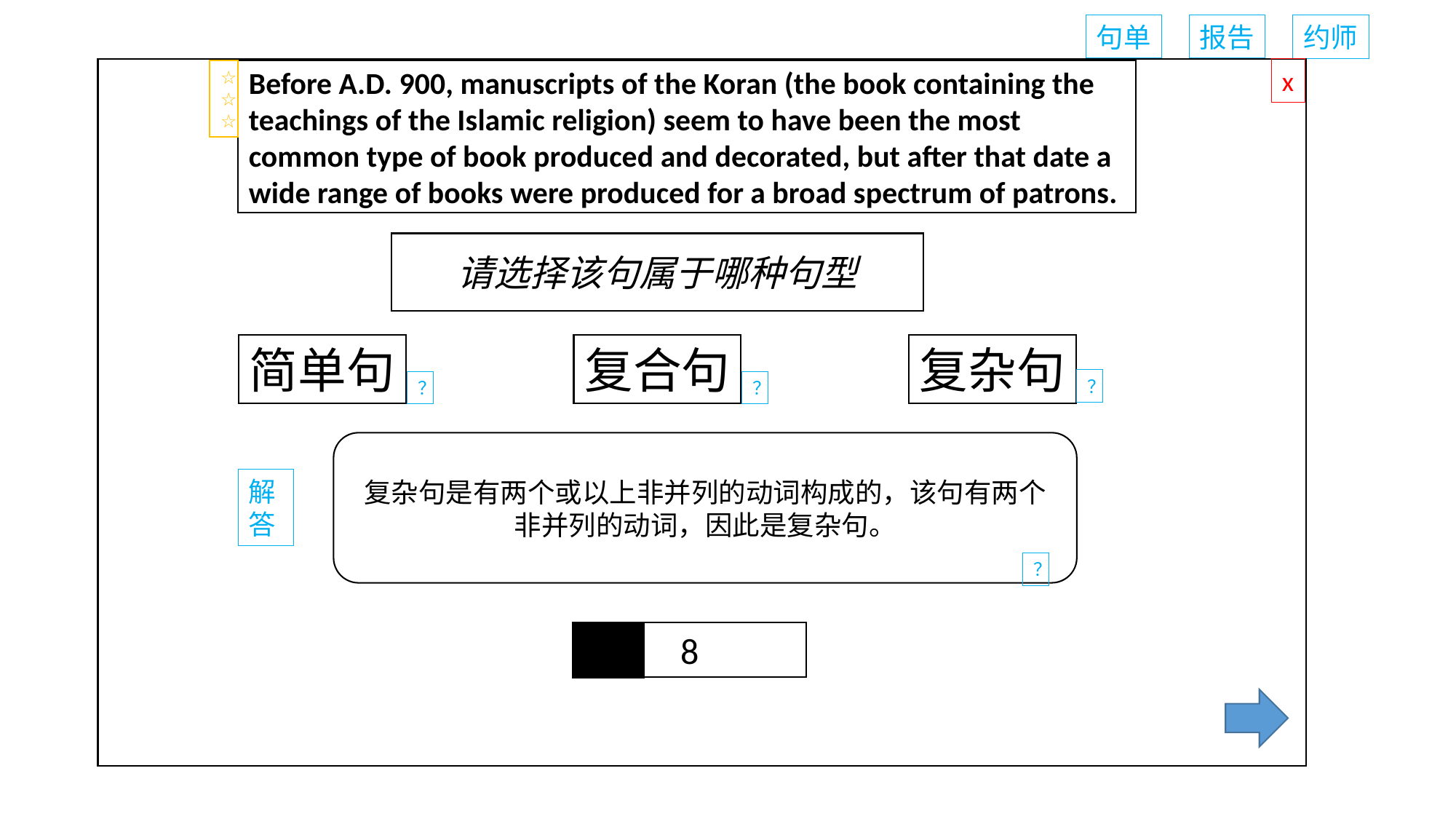

句单
报告
约师

x
☆☆☆
Before A.D. 900, manuscripts of the Koran (the book containing the teachings of the Islamic religion) seem to have been the most common type of book produced and decorated, but after that date a wide range of books were produced for a broad spectrum of patrons.
00: 00
请选择该句属于哪种句型
复合句
简单句
复杂句
？
？
？
复杂句是有两个或以上非并列的动词构成的，该句有两个非并列的动词，因此是复杂句。
解
答
？
8